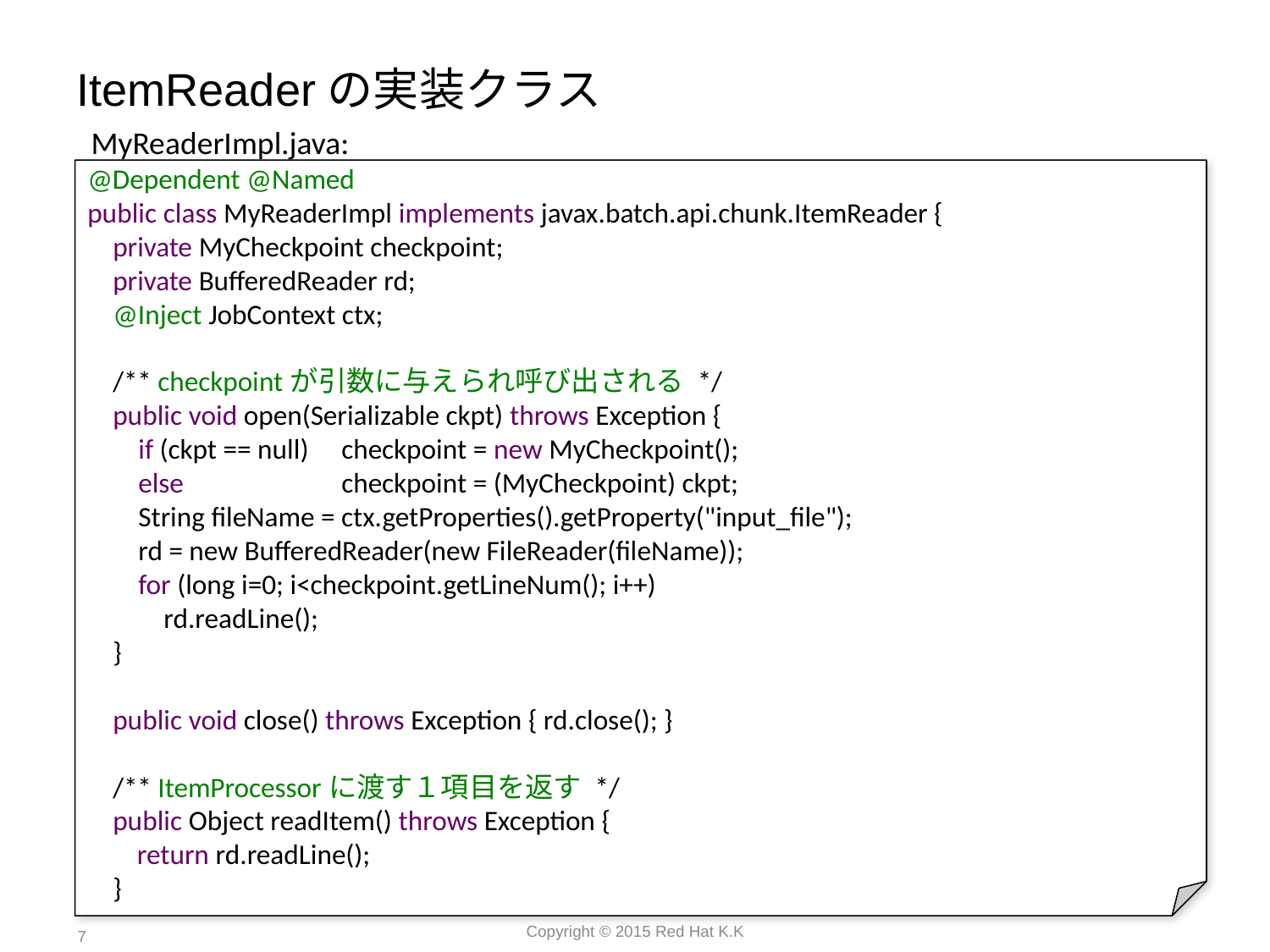

# ItemReaderの実装クラス
MyReaderImpl.java:
@Dependent @Named
public class MyReaderImpl implements javax.batch.api.chunk.ItemReader {
    private MyCheckpoint checkpoint;
    private BufferedReader rd;
    @Inject JobContext ctx;

    /** checkpointが引数に与えられ呼び出される */
    public void open(Serializable ckpt) throws Exception {
        if (ckpt == null)	checkpoint = new MyCheckpoint();
        else		checkpoint = (MyCheckpoint) ckpt;
        String fileName = ctx.getProperties().getProperty("input_file");
        rd = new BufferedReader(new FileReader(fileName));
        for (long i=0; i<checkpoint.getLineNum(); i++)
            rd.readLine();
    }

    public void close() throws Exception { rd.close(); }

    /** ItemProcessorに渡す１項目を返す */
    public Object readItem() throws Exception {
         return rd.readLine();
    }
7
Copyright © 2015 Red Hat K.K